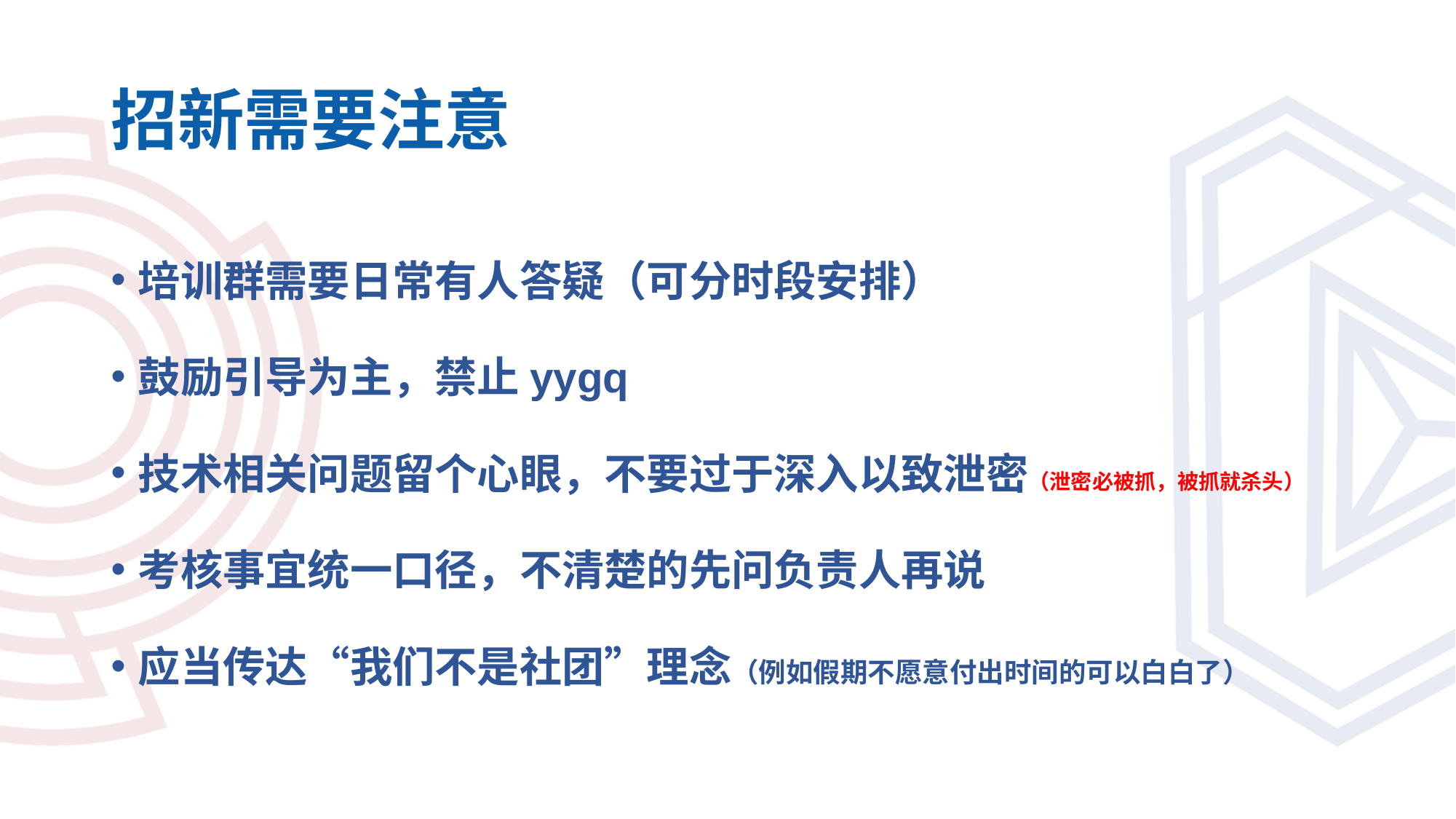

# 招新需要注意
培训群需要日常有人答疑（可分时段安排）
鼓励引导为主，禁止yygq
技术相关问题留个心眼，不要过于深入以致泄密（泄密必被抓，被抓就杀头）
考核事宜统一口径，不清楚的先问负责人再说
应当传达“我们不是社团”理念（例如假期不愿意付出时间的可以白白了）